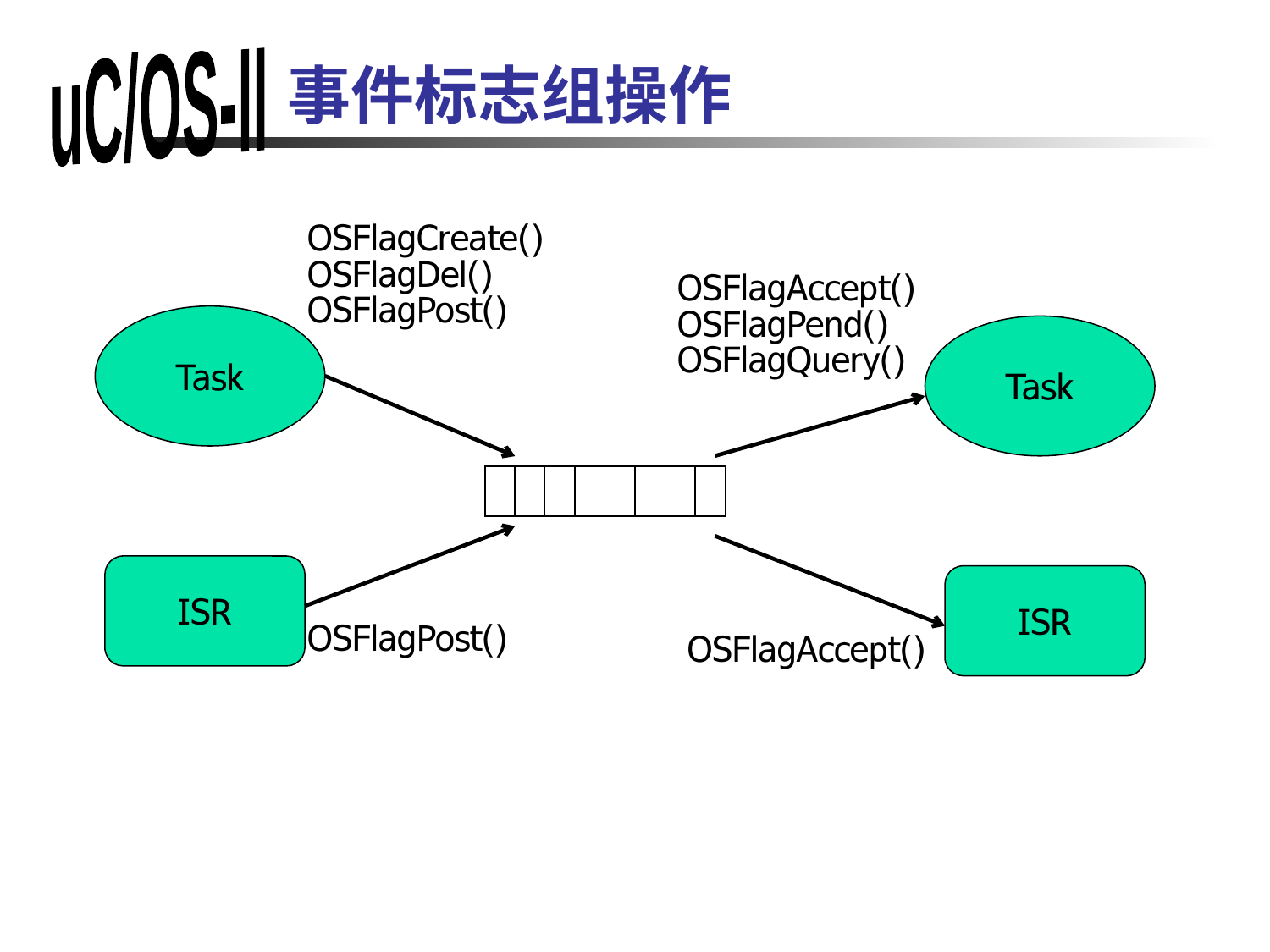

# 事件标志组操作
OSFlagCreate()
OSFlagDel()
OSFlagPost()
OSFlagAccept()
OSFlagPend()
OSFlagQuery()
Task
Task

ISR
ISR
OSFlagPost()
OSFlagAccept()